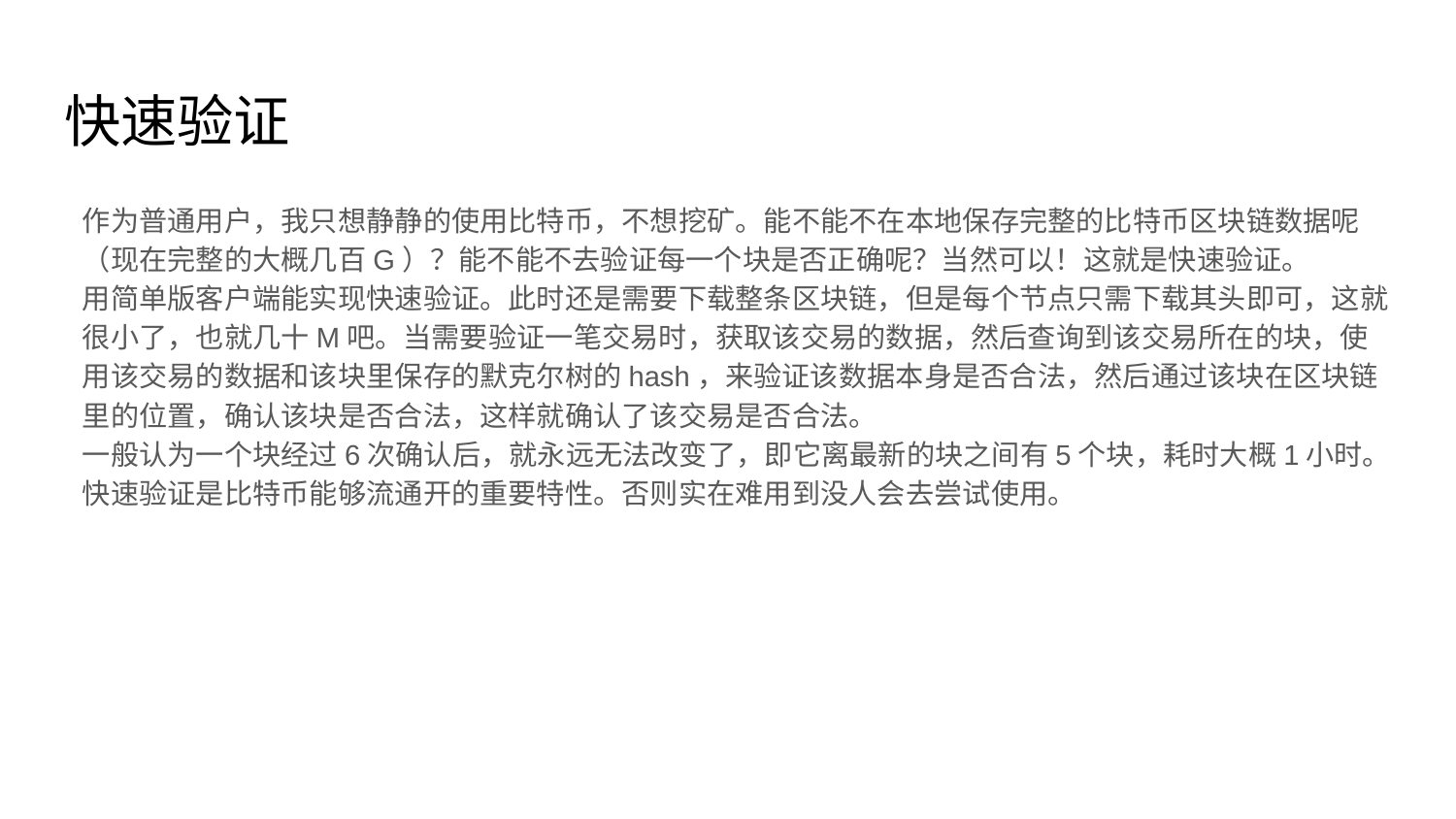

# 快速验证
作为普通用户，我只想静静的使用比特币，不想挖矿。能不能不在本地保存完整的比特币区块链数据呢（现在完整的大概几百G）？能不能不去验证每一个块是否正确呢？当然可以！这就是快速验证。
用简单版客户端能实现快速验证。此时还是需要下载整条区块链，但是每个节点只需下载其头即可，这就很小了，也就几十M吧。当需要验证一笔交易时，获取该交易的数据，然后查询到该交易所在的块，使用该交易的数据和该块里保存的默克尔树的hash，来验证该数据本身是否合法，然后通过该块在区块链里的位置，确认该块是否合法，这样就确认了该交易是否合法。
一般认为一个块经过6次确认后，就永远无法改变了，即它离最新的块之间有5个块，耗时大概1小时。
快速验证是比特币能够流通开的重要特性。否则实在难用到没人会去尝试使用。